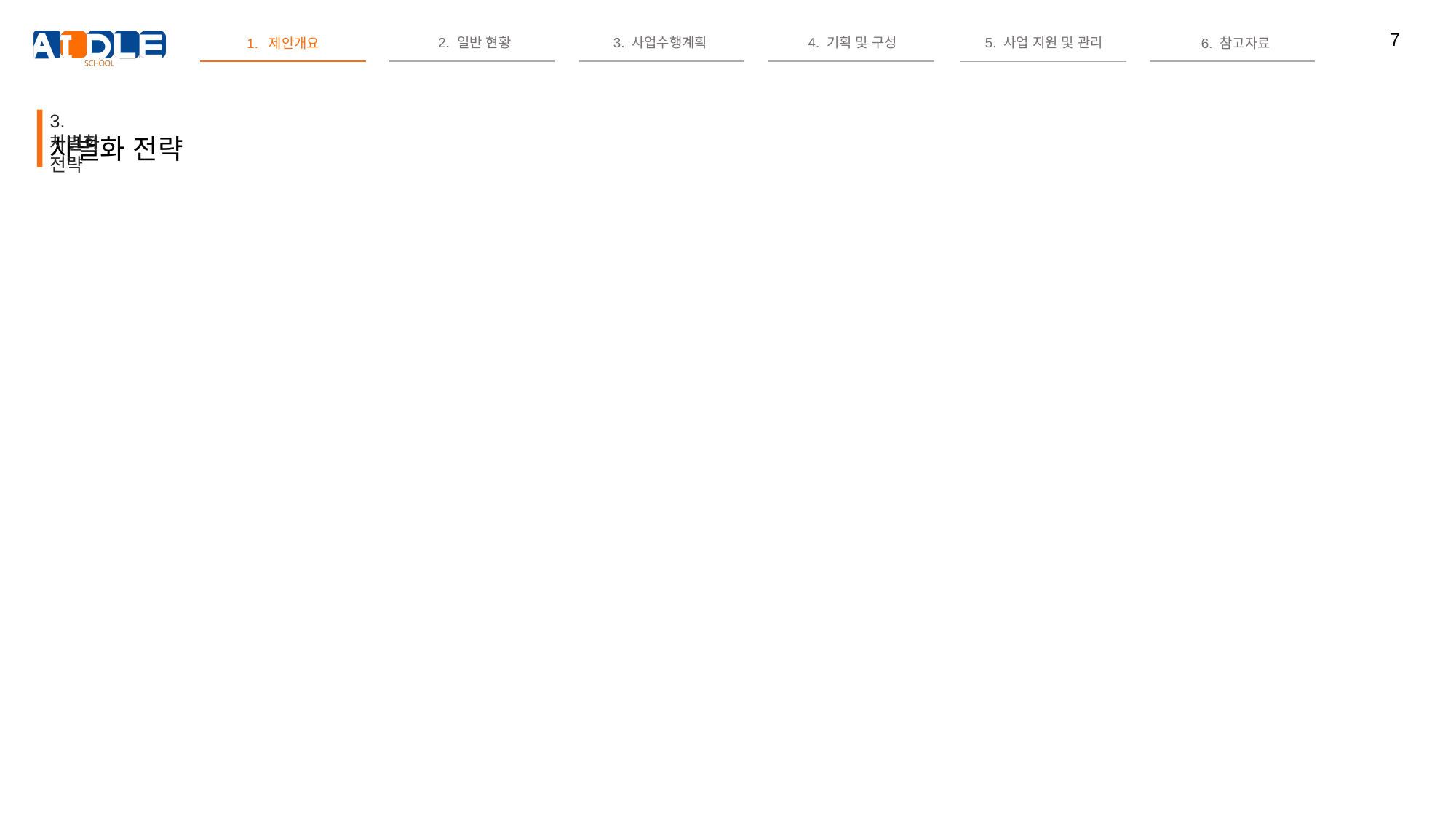

차별화 전략
컨셉 페이지
3. 차별화 전략
차별화 전략